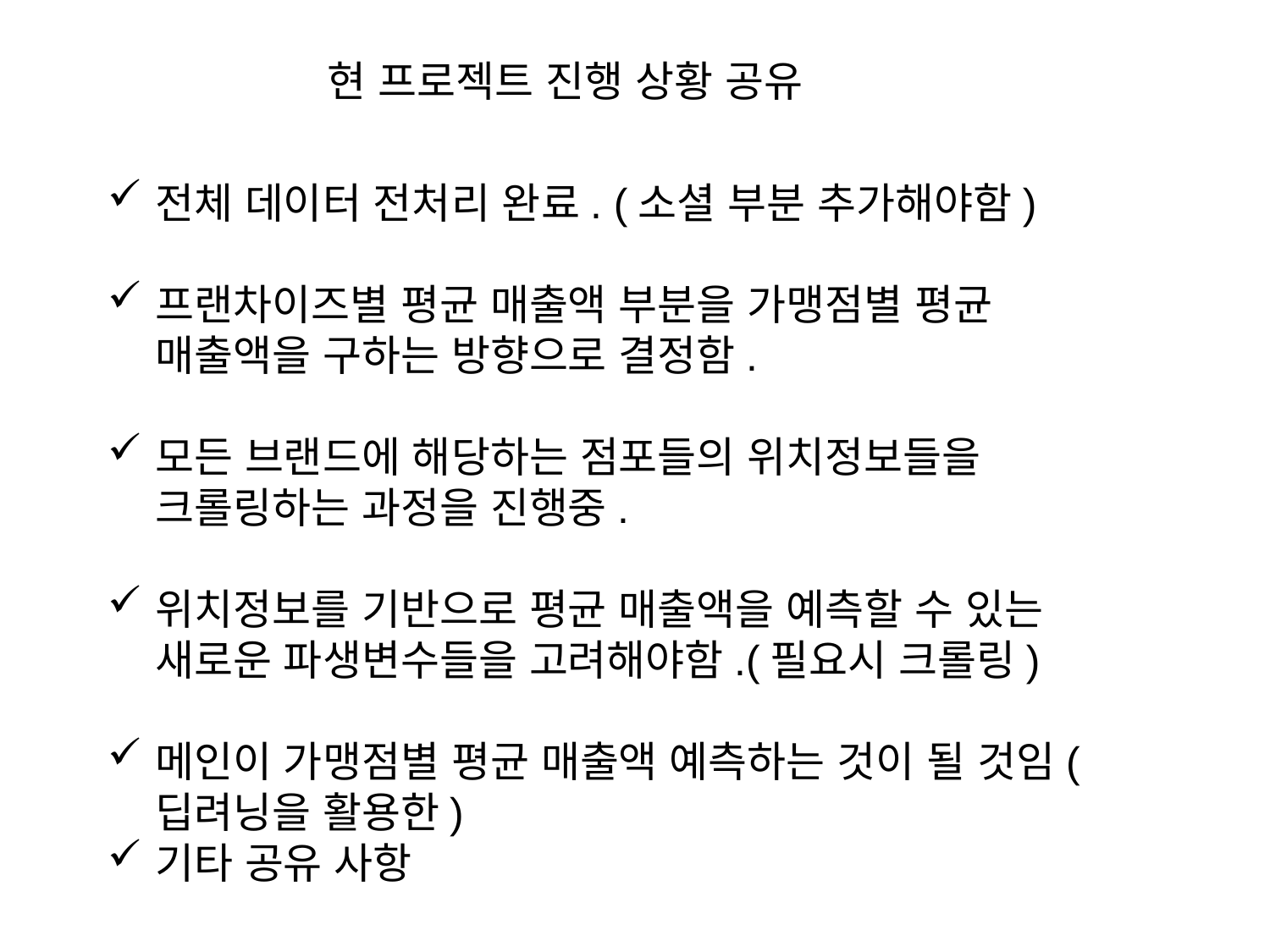

현 프로젝트 진행 상황 공유
전체 데이터 전처리 완료. (소셜 부분 추가해야함)

프랜차이즈별 평균 매출액 부분을 가맹점별 평균 매출액을 구하는 방향으로 결정함.

모든 브랜드에 해당하는 점포들의 위치정보들을 크롤링하는 과정을 진행중.

위치정보를 기반으로 평균 매출액을 예측할 수 있는 새로운 파생변수들을 고려해야함.(필요시 크롤링)

메인이 가맹점별 평균 매출액 예측하는 것이 될 것임(딥려닝을 활용한)
기타 공유 사항